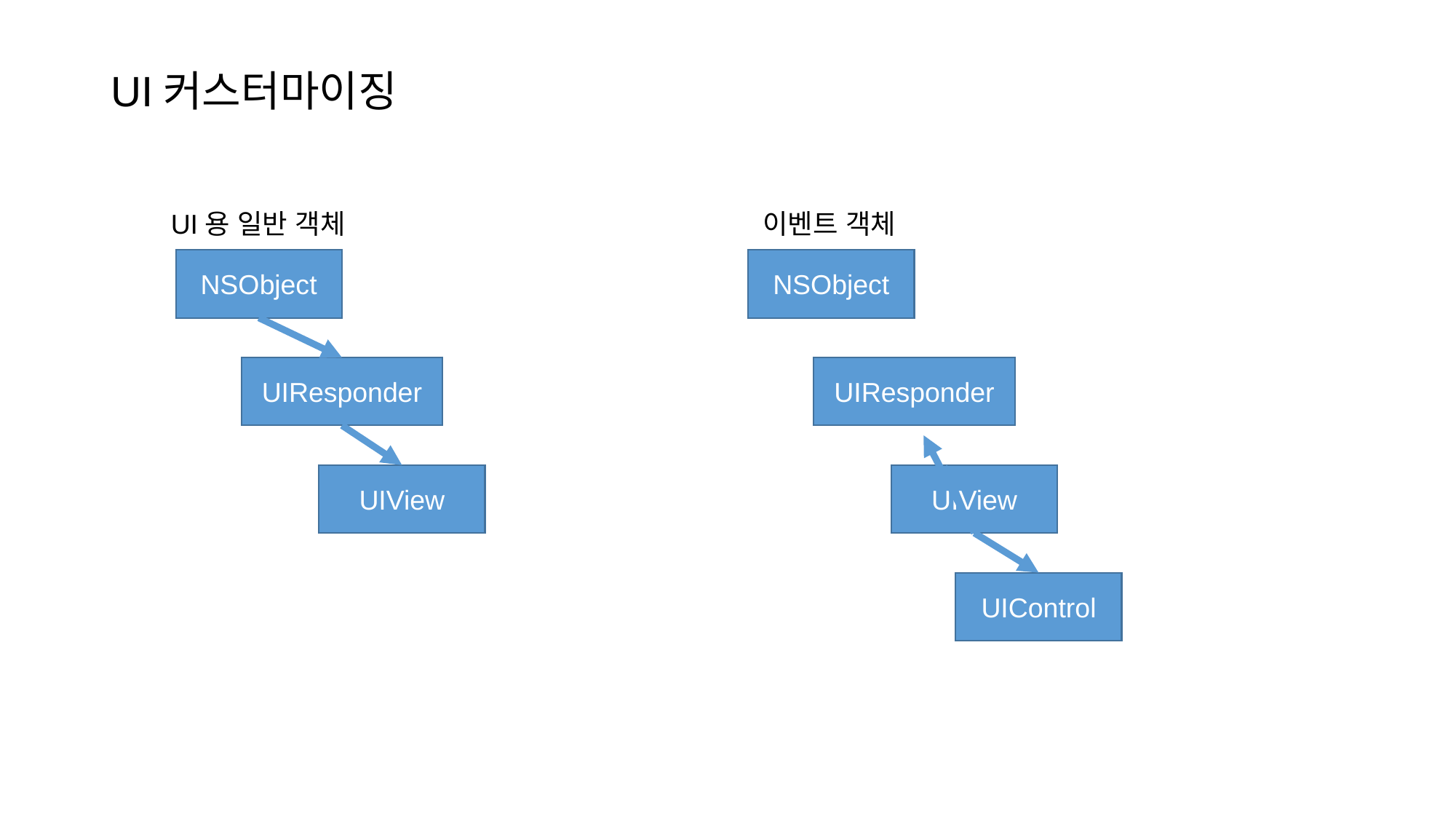

# UI커스터마이징
UI용 일반 객체
이벤트 객체
NSObject
NSObject
UIResponder
UIResponder
UIView
UIView
UIControl